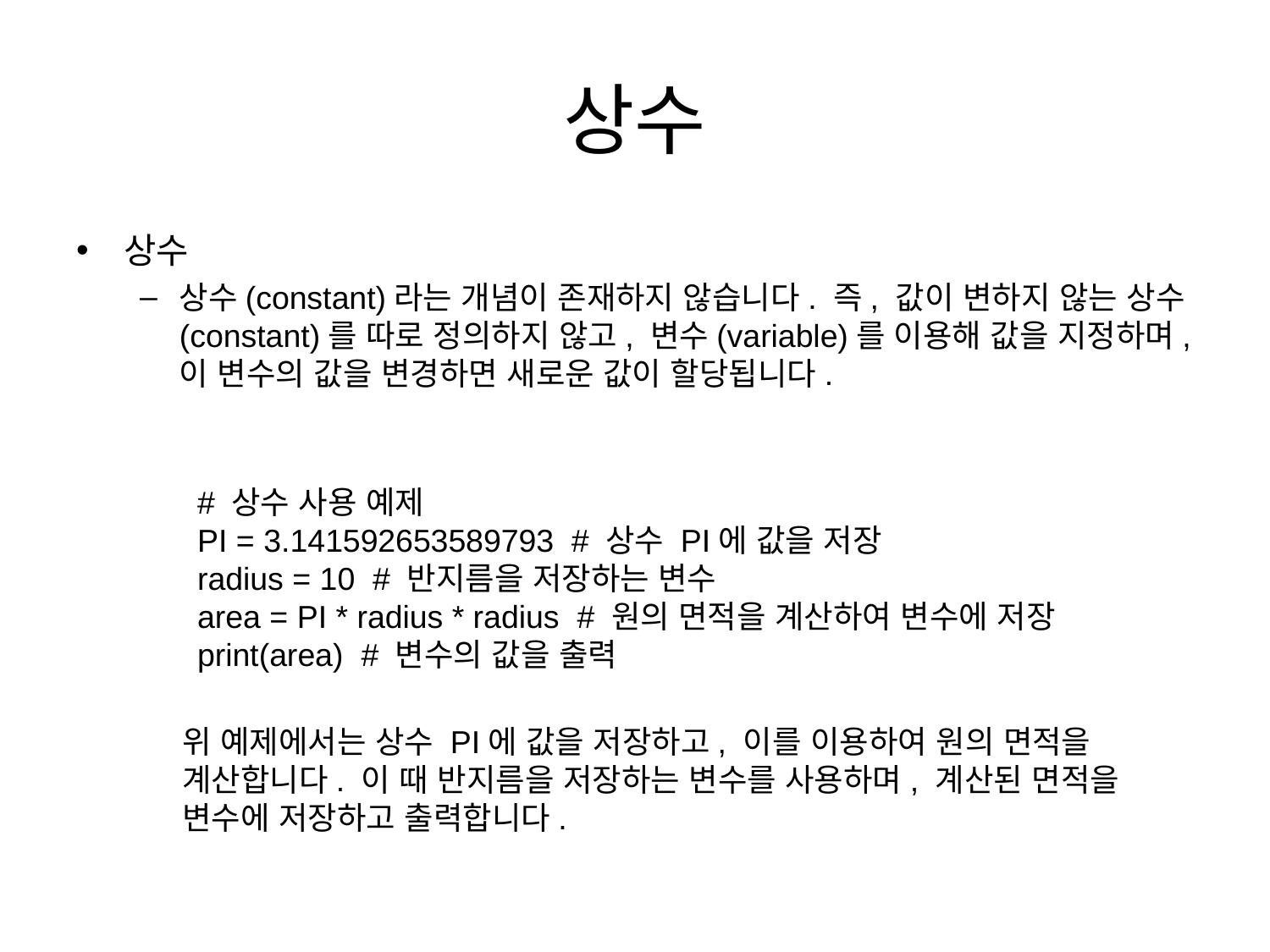

# 상수
상수
상수(constant)라는 개념이 존재하지 않습니다. 즉, 값이 변하지 않는 상수(constant)를 따로 정의하지 않고, 변수(variable)를 이용해 값을 지정하며, 이 변수의 값을 변경하면 새로운 값이 할당됩니다.
# 상수 사용 예제
PI = 3.141592653589793  # 상수 PI에 값을 저장
radius = 10  # 반지름을 저장하는 변수
area = PI * radius * radius  # 원의 면적을 계산하여 변수에 저장
print(area)  # 변수의 값을 출력
위 예제에서는 상수 PI에 값을 저장하고, 이를 이용하여 원의 면적을 계산합니다. 이 때 반지름을 저장하는 변수를 사용하며, 계산된 면적을 변수에 저장하고 출력합니다.